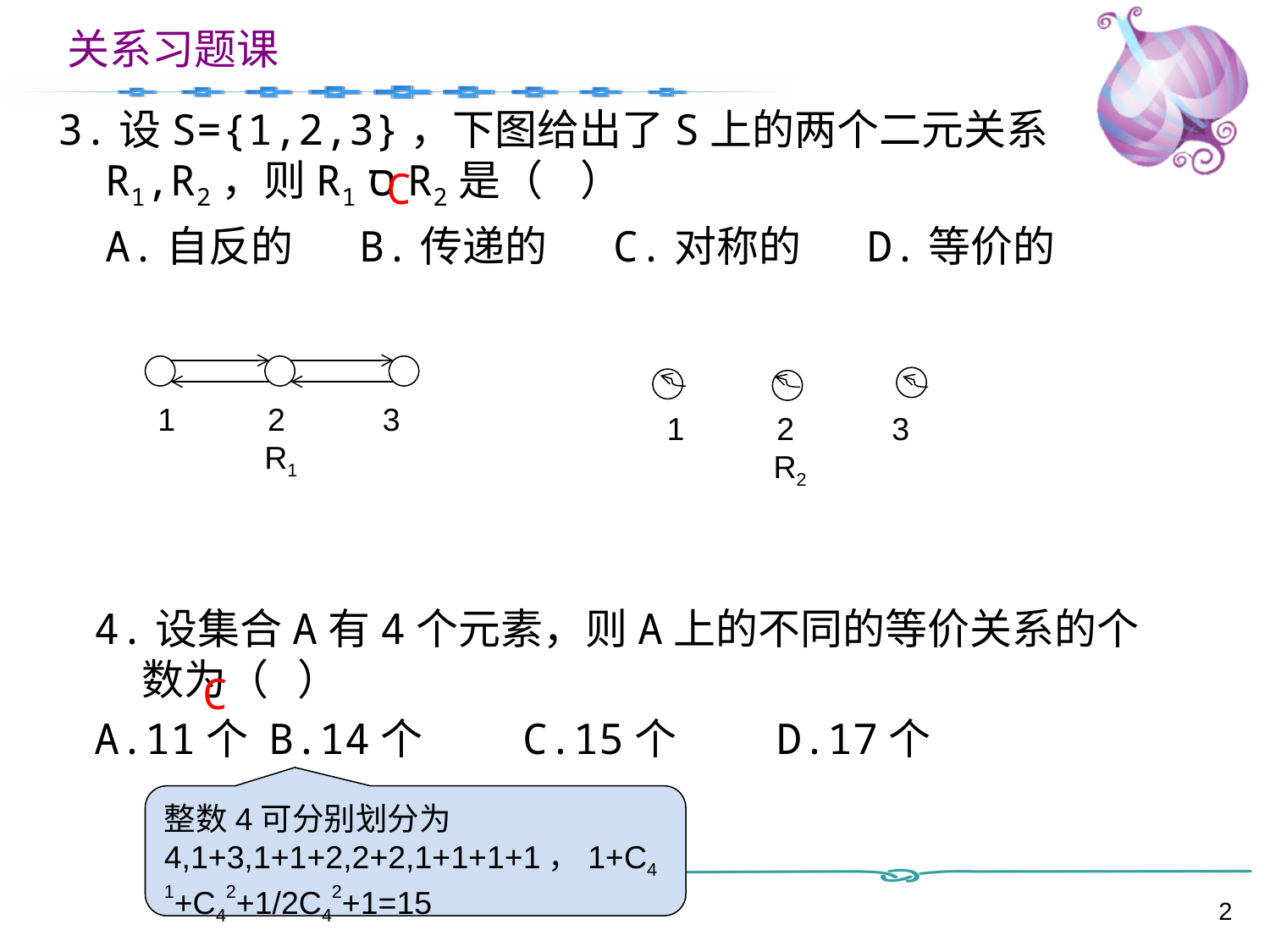

3.设S={1,2,3}，下图给出了S上的两个二元关系R1,R2，则R1 ס R2是（    ）
	A.自反的	B.传递的	C.对称的	D.等价的
C

       2           3
            R1

       2           3
            R2
4.设集合A有4个元素，则A上的不同的等价关系的个数为（   ）
A.11个	B.14个	C.15个	D.17个

C
整数4可分别划分为4,1+3,1+1+2,2+2,1+1+1+1，1+C41+C42+1/2C42+1=15
2